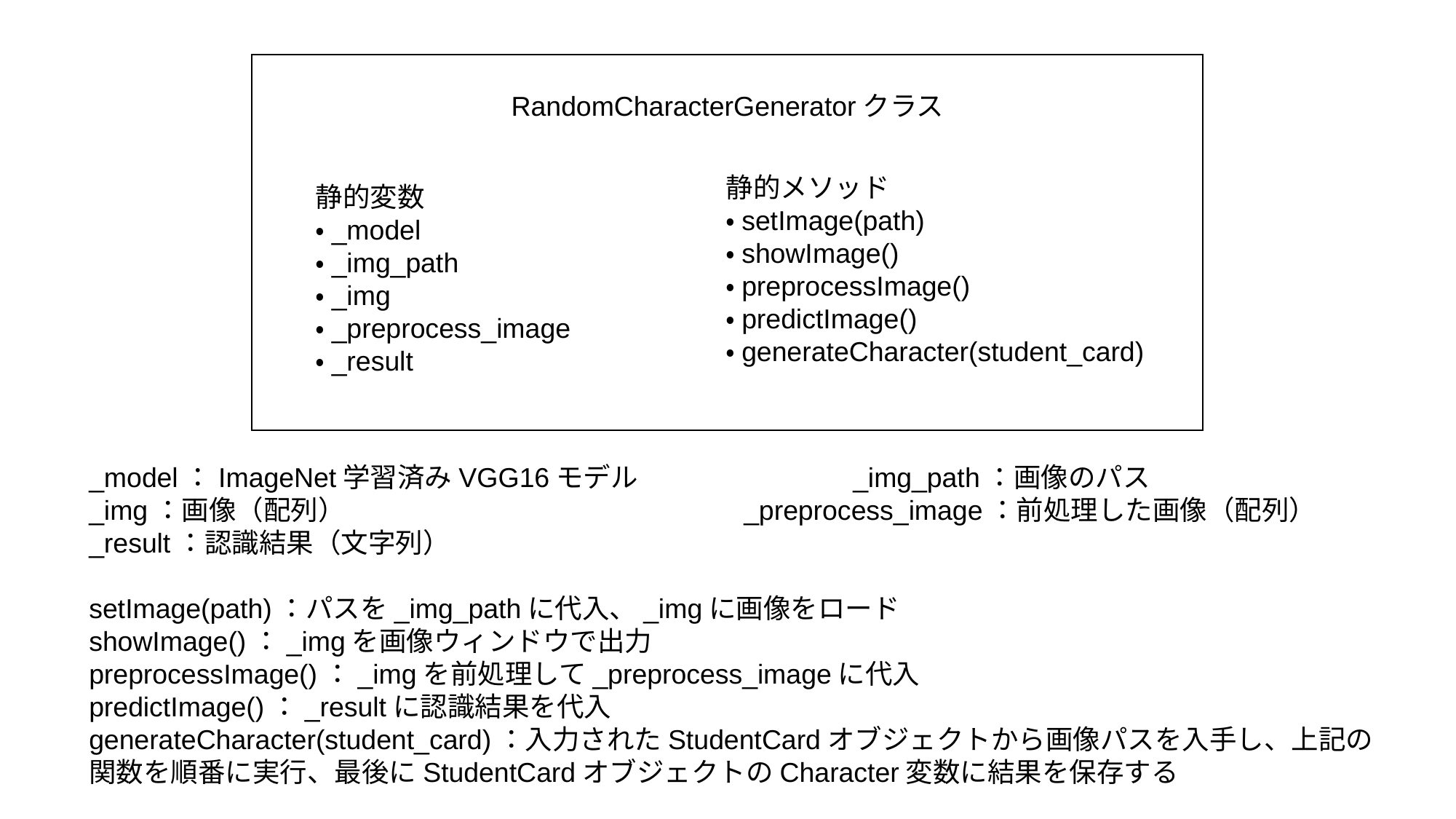

RandomCharacterGeneratorクラス
静的メソッド
・setImage(path)
・showImage()
・preprocessImage()
・predictImage()
・generateCharacter(student_card)
静的変数
・_model
・_img_path
・_img
・_preprocess_image
・_result
_model：ImageNet学習済みVGG16モデル		_img_path：画像のパス
_img：画像（配列）				_preprocess_image：前処理した画像（配列）
_result：認識結果（文字列）

setImage(path)：パスを_img_pathに代入、_imgに画像をロード
showImage()：_imgを画像ウィンドウで出力
preprocessImage()：_imgを前処理して_preprocess_imageに代入
predictImage()：_resultに認識結果を代入
generateCharacter(student_card)：入力されたStudentCardオブジェクトから画像パスを入手し、上記の関数を順番に実行、最後にStudentCardオブジェクトのCharacter変数に結果を保存する